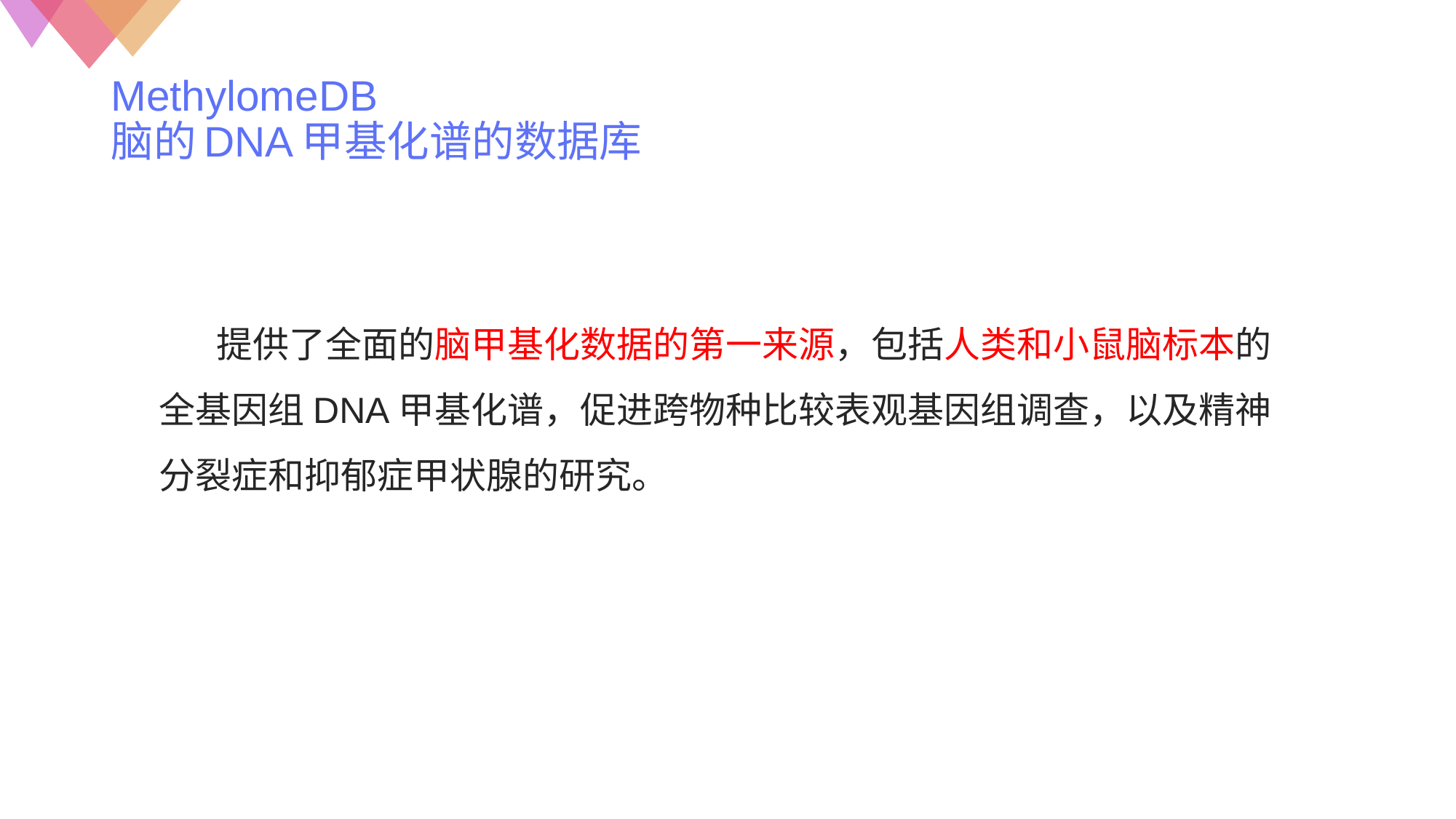

# MethylomeDB 脑的DNA甲基化谱的数据库

      提供了全面的脑甲基化数据的第一来源，包括人类和小鼠脑标本的全基因组DNA甲基化谱，促进跨物种比较表观基因组调查，以及精神分裂症和抑郁症甲状腺的研究。